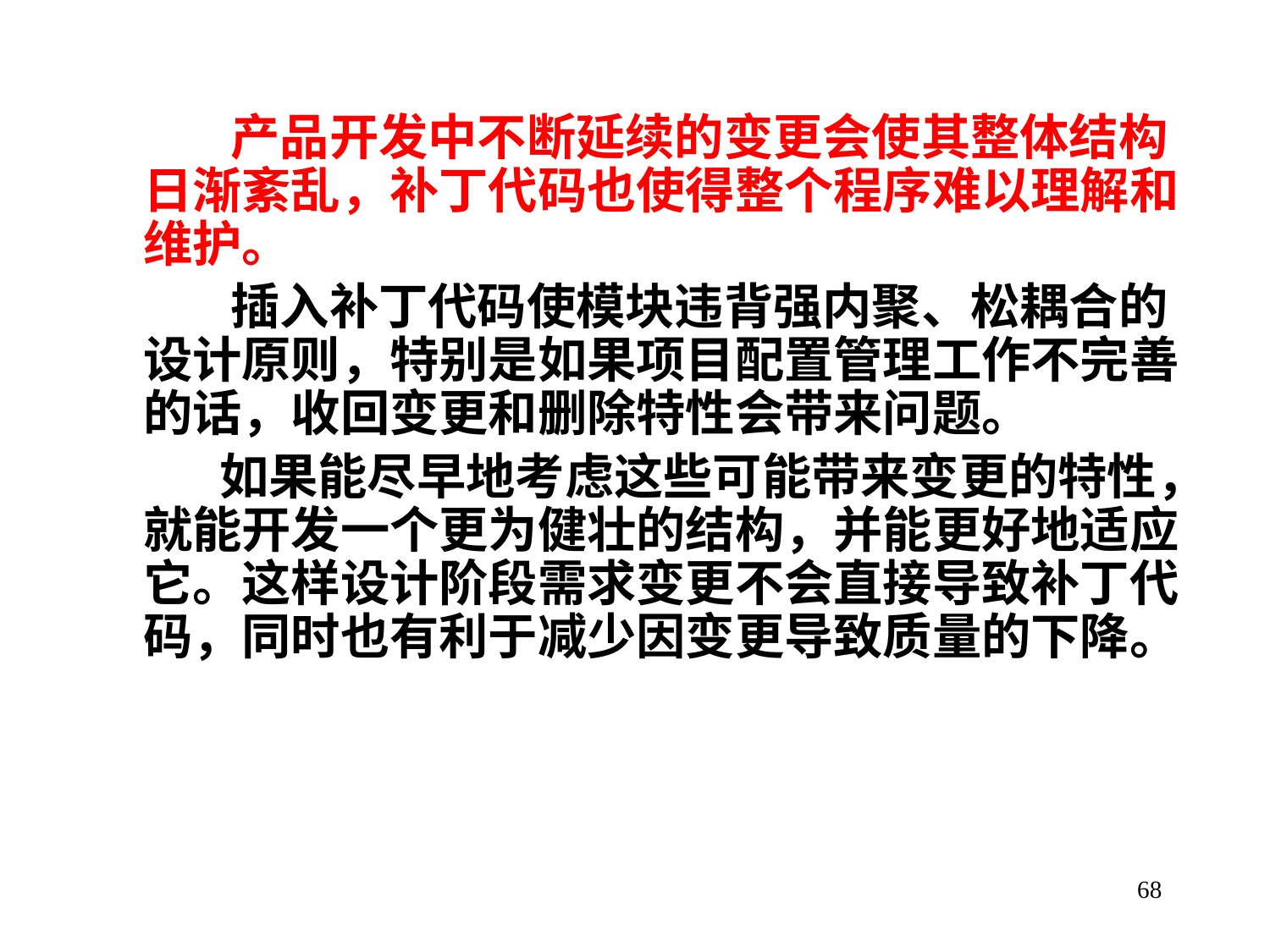

# 产品开发中不断延续的变更会使其整体结构日渐紊乱，补丁代码也使得整个程序难以理解和维护。
           插入补丁代码使模块违背强内聚、松耦合的设计原则，特别是如果项目配置管理工作不完善的话，收回变更和删除特性会带来问题。
          如果能尽早地考虑这些可能带来变更的特性，就能开发一个更为健壮的结构，并能更好地适应它。这样设计阶段需求变更不会直接导致补丁代码，同时也有利于减少因变更导致质量的下降。

68